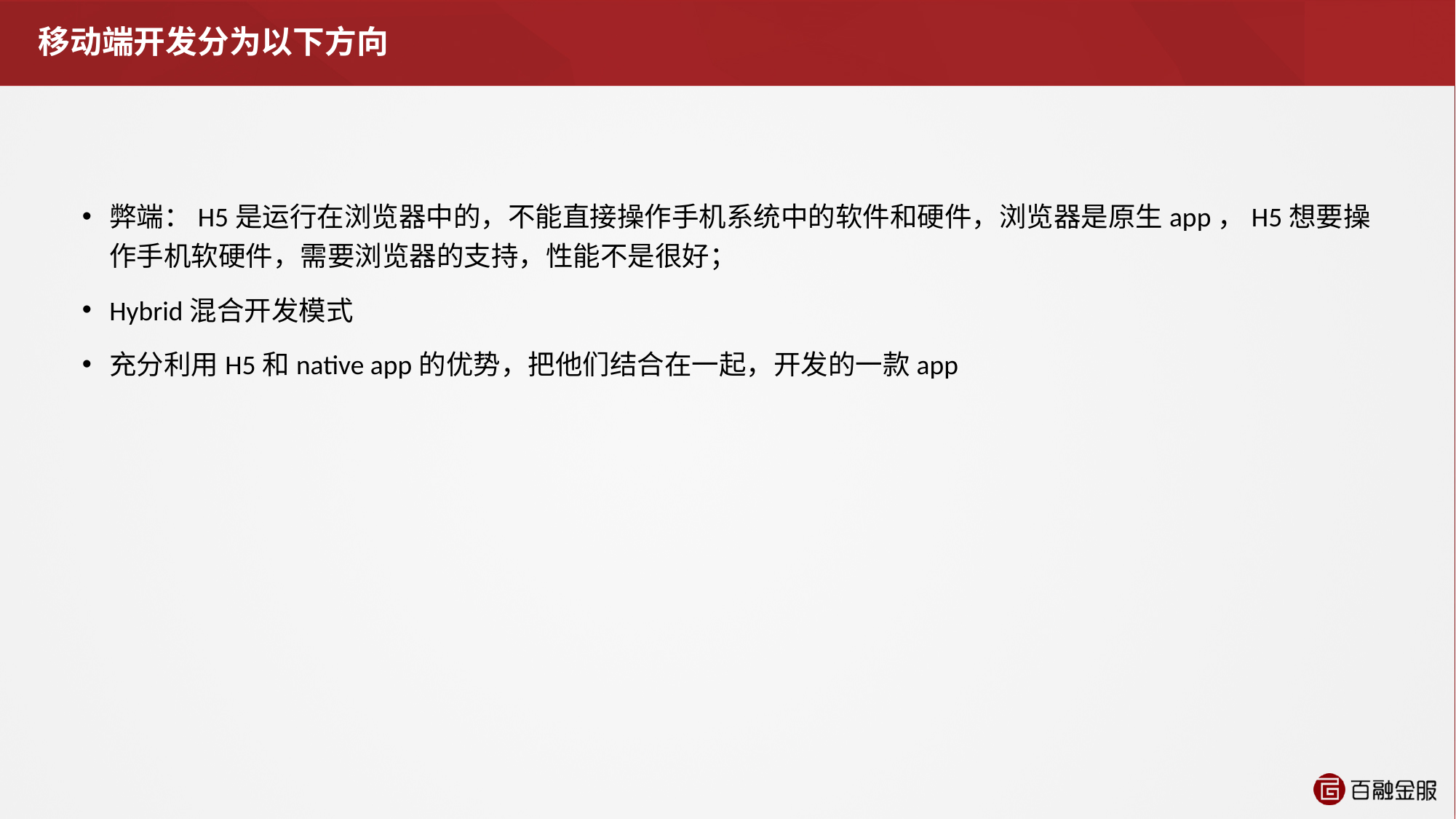

# 移动端开发分为以下方向
弊端：H5是运行在浏览器中的，不能直接操作手机系统中的软件和硬件，浏览器是原生app，H5想要操作手机软硬件，需要浏览器的支持，性能不是很好；
Hybrid混合开发模式
充分利用H5和native app的优势，把他们结合在一起，开发的一款app